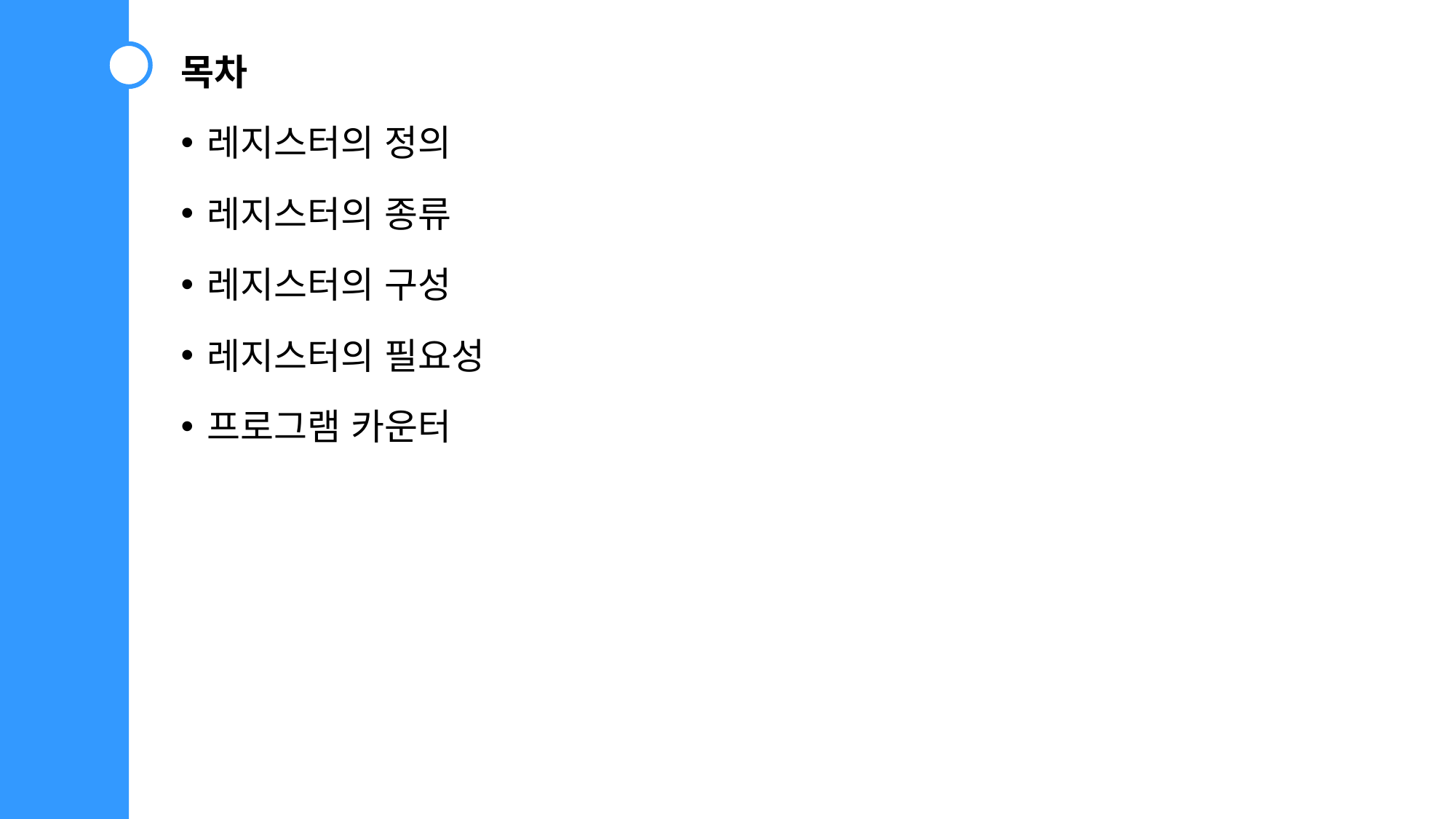

목차
레지스터의 정의
레지스터의 종류
레지스터의 구성
레지스터의 필요성
프로그램 카운터